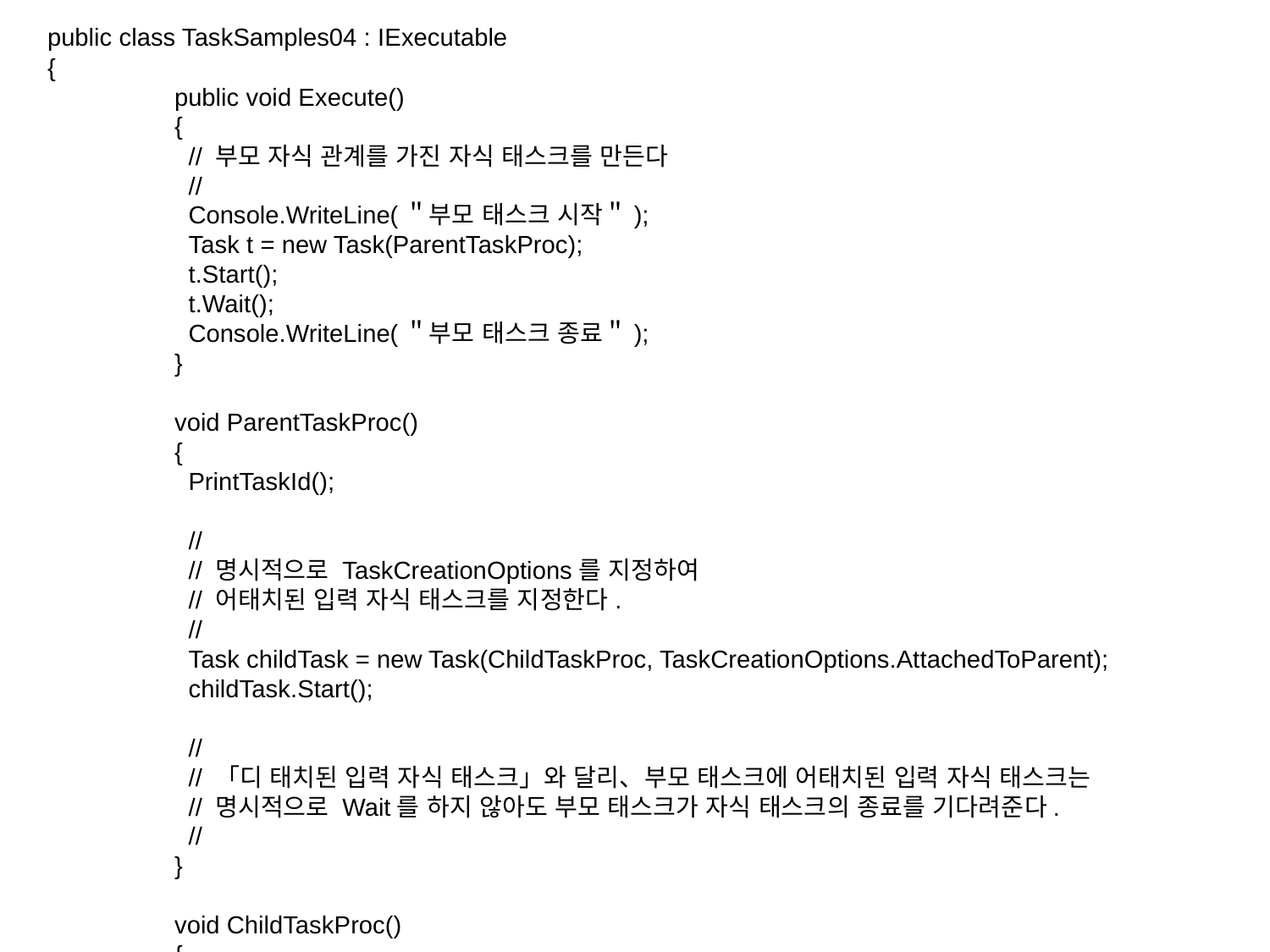

public class TaskSamples04 : IExecutable
{
	public void Execute()
	{
	  // 부모 자식 관계를 가진 자식 태스크를 만든다
	  //
	  Console.WriteLine(＂부모 태스크 시작＂);
	  Task t = new Task(ParentTaskProc);
	  t.Start();
	  t.Wait();
	  Console.WriteLine(＂부모 태스크 종료＂);
	}

	void ParentTaskProc()
	{
	  PrintTaskId();

	  //
	  // 명시적으로 TaskCreationOptions를 지정하여
	  // 어태치된 입력 자식 태스크를 지정한다.
	  //
	  Task childTask = new Task(ChildTaskProc, TaskCreationOptions.AttachedToParent);
	  childTask.Start();

	  //
	  // 「디 태치된 입력 자식 태스크」와 달리、부모 태스크에 어태치된 입력 자식 태스크는
	  // 명시적으로 Wait를 하지 않아도 부모 태스크가 자식 태스크의 종료를 기다려준다.
	  //
	}

	void ChildTaskProc()
	{
	  Console.WriteLine("자식 태스크 시작");
	  PrintTaskId();
	  Thread.Sleep(TimeSpan.FromSeconds(2.0));
	  Console.WriteLine(“자식 태스크 종료");
	}

	void PrintTaskId()
	{
	  //
	  // 현재 실행 중인 태스크의 ID를 표시
	  //
	  Console.WriteLine("\tTask Id: {0}", Task.CurrentId);
	}
}